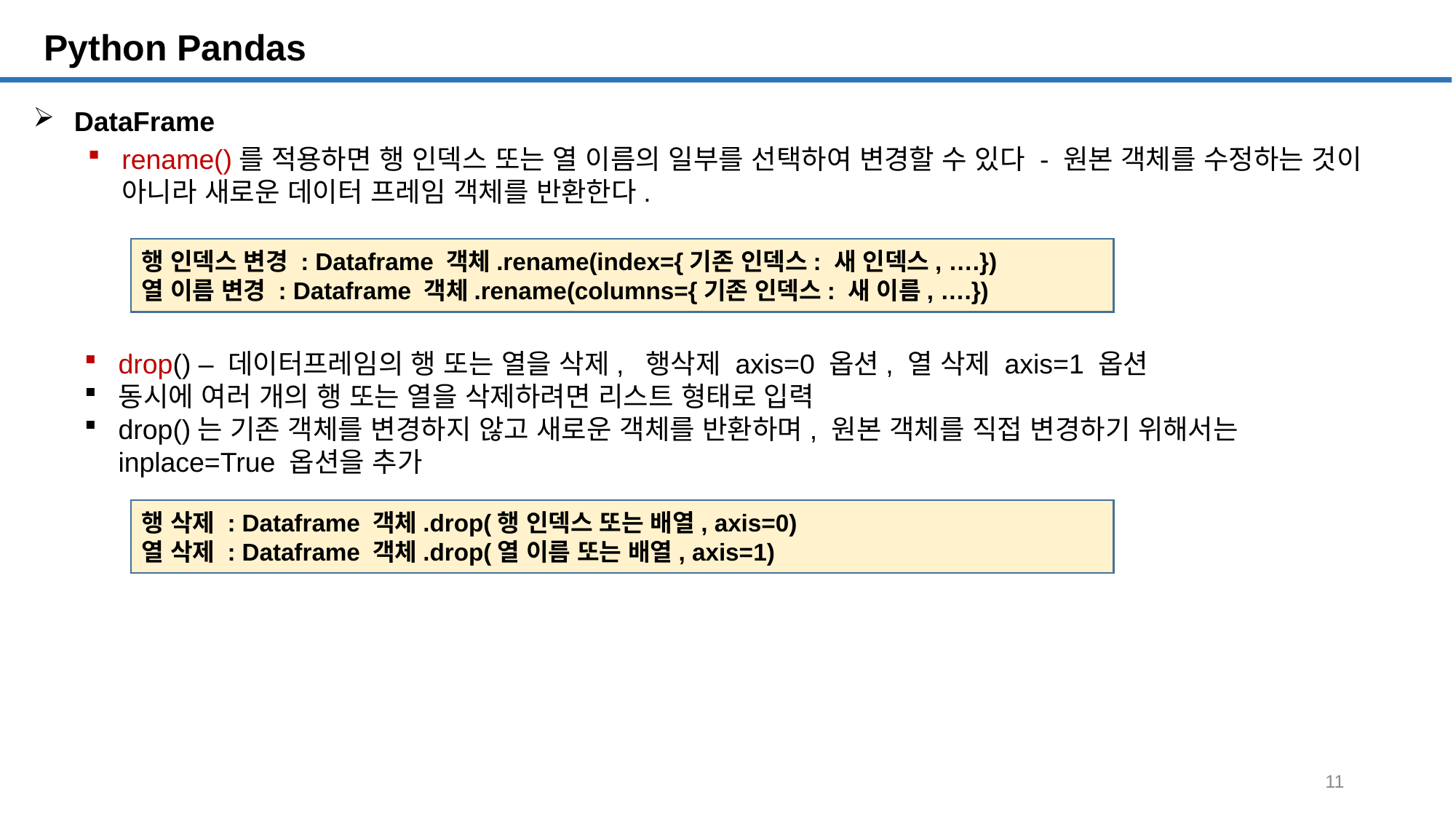

SQL 튜닝 개요
# Python Pandas

DataFrame
rename()를 적용하면 행 인덱스 또는 열 이름의 일부를 선택하여 변경할 수 있다 - 원본 객체를 수정하는 것이 아니라 새로운 데이터 프레임 객체를 반환한다.
행 인덱스 변경 : Dataframe 객체.rename(index={기존 인덱스: 새 인덱스, ….})
열 이름 변경 : Dataframe 객체.rename(columns={기존 인덱스: 새 이름, ….})
drop() – 데이터프레임의 행 또는 열을 삭제,  행삭제 axis=0 옵션, 열 삭제 axis=1 옵션
동시에 여러 개의 행 또는 열을 삭제하려면 리스트 형태로 입력
drop()는 기존 객체를 변경하지 않고 새로운 객체를 반환하며, 원본 객체를 직접 변경하기 위해서는 inplace=True 옵션을 추가
행 삭제 : Dataframe 객체.drop(행 인덱스 또는 배열, axis=0)
열 삭제 : Dataframe 객체.drop(열 이름 또는 배열, axis=1)
11